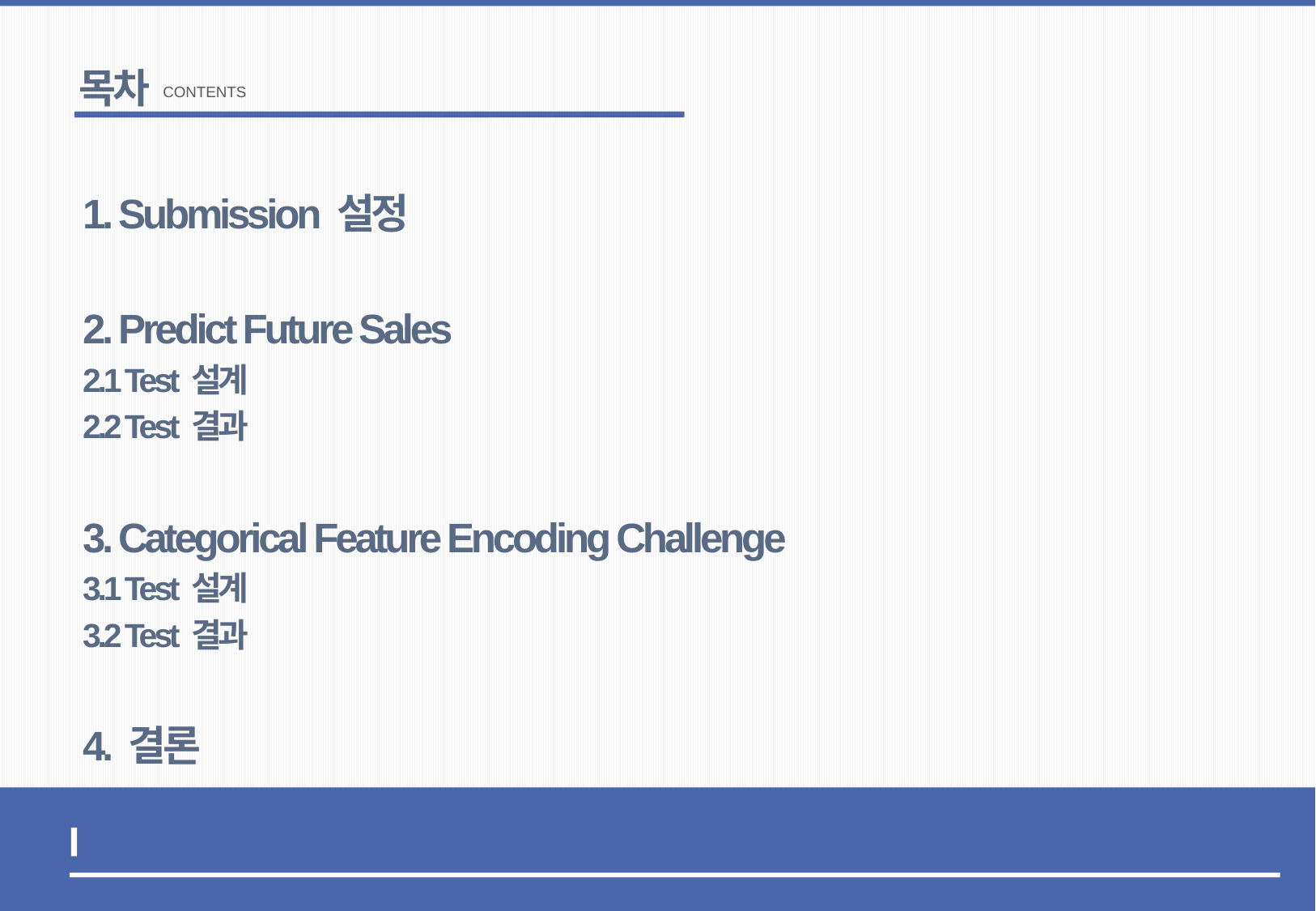

목차
CONTENTS

1. Submission 설정

2. Predict Future Sales
2.1 Test 설계
2.2 Test 결과

3. Categorical Feature Encoding Challenge
3.1 Test 설계
3.2 Test 결과

4. 결론